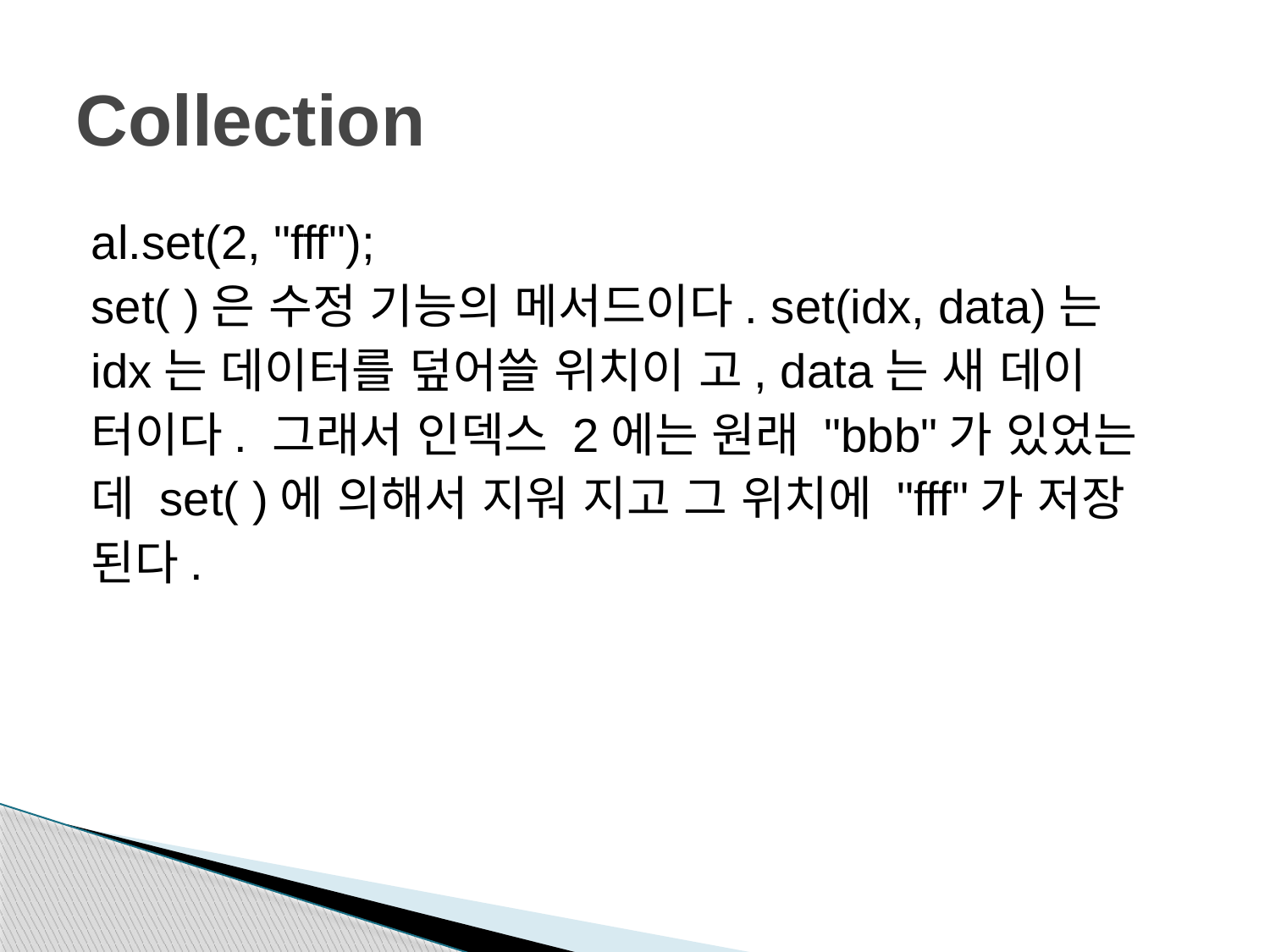

# Collection
al.set(2, "fff");
set( )은 수정 기능의 메서드이다. set(idx, data)는
idx는 데이터를 덮어쓸 위치이 고, data는 새 데이
터이다. 그래서 인덱스 2에는 원래 "bbb"가 있었는
데 set( )에 의해서 지워 지고 그 위치에 "fff"가 저장
된다.